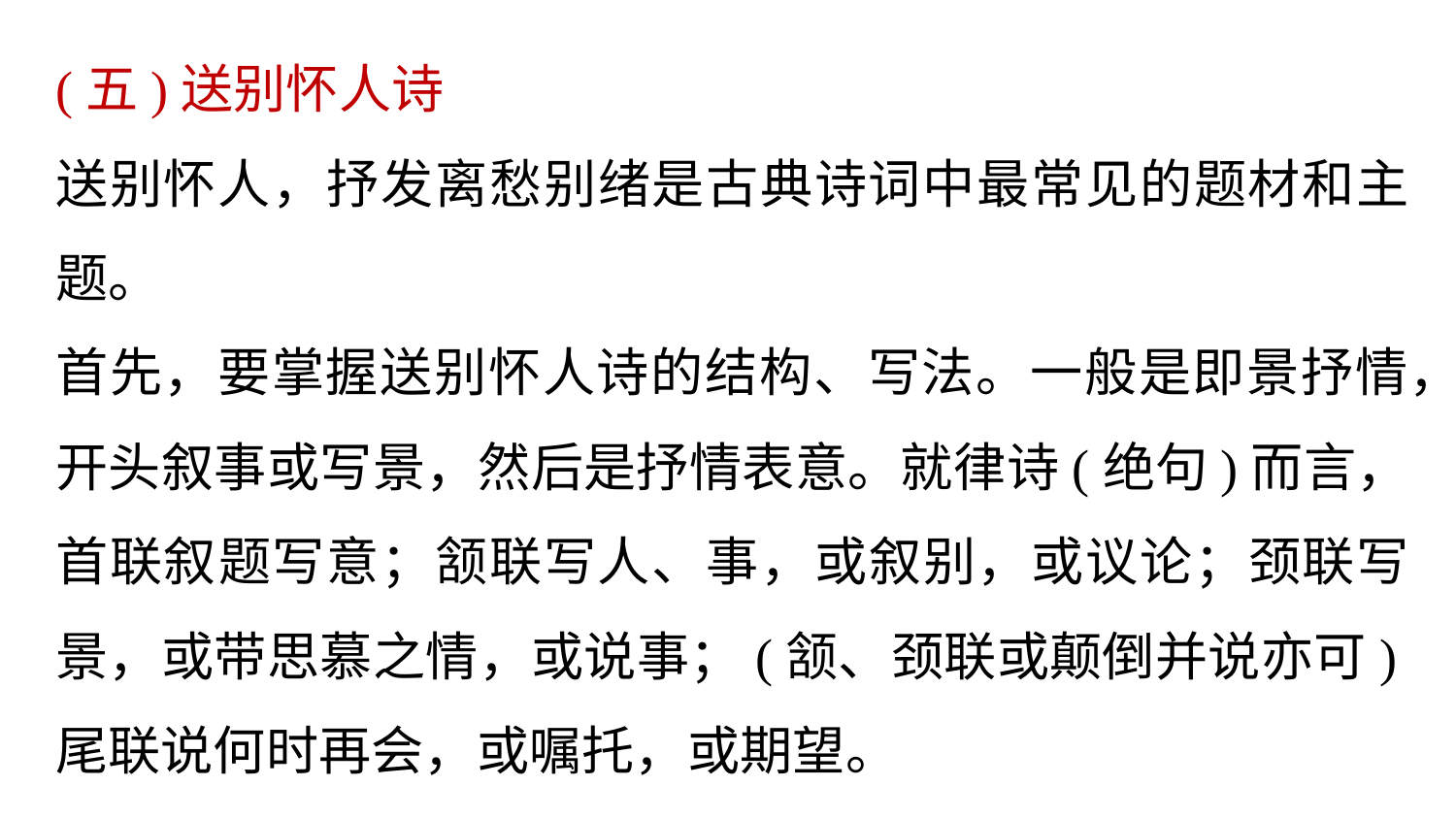

(五)送别怀人诗
送别怀人，抒发离愁别绪是古典诗词中最常见的题材和主题。
首先，要掌握送别怀人诗的结构、写法。一般是即景抒情，开头叙事或写景，然后是抒情表意。就律诗(绝句)而言，首联叙题写意；颔联写人、事，或叙别，或议论；颈联写景，或带思慕之情，或说事；(颔、颈联或颠倒并说亦可)尾联说何时再会，或嘱托，或期望。